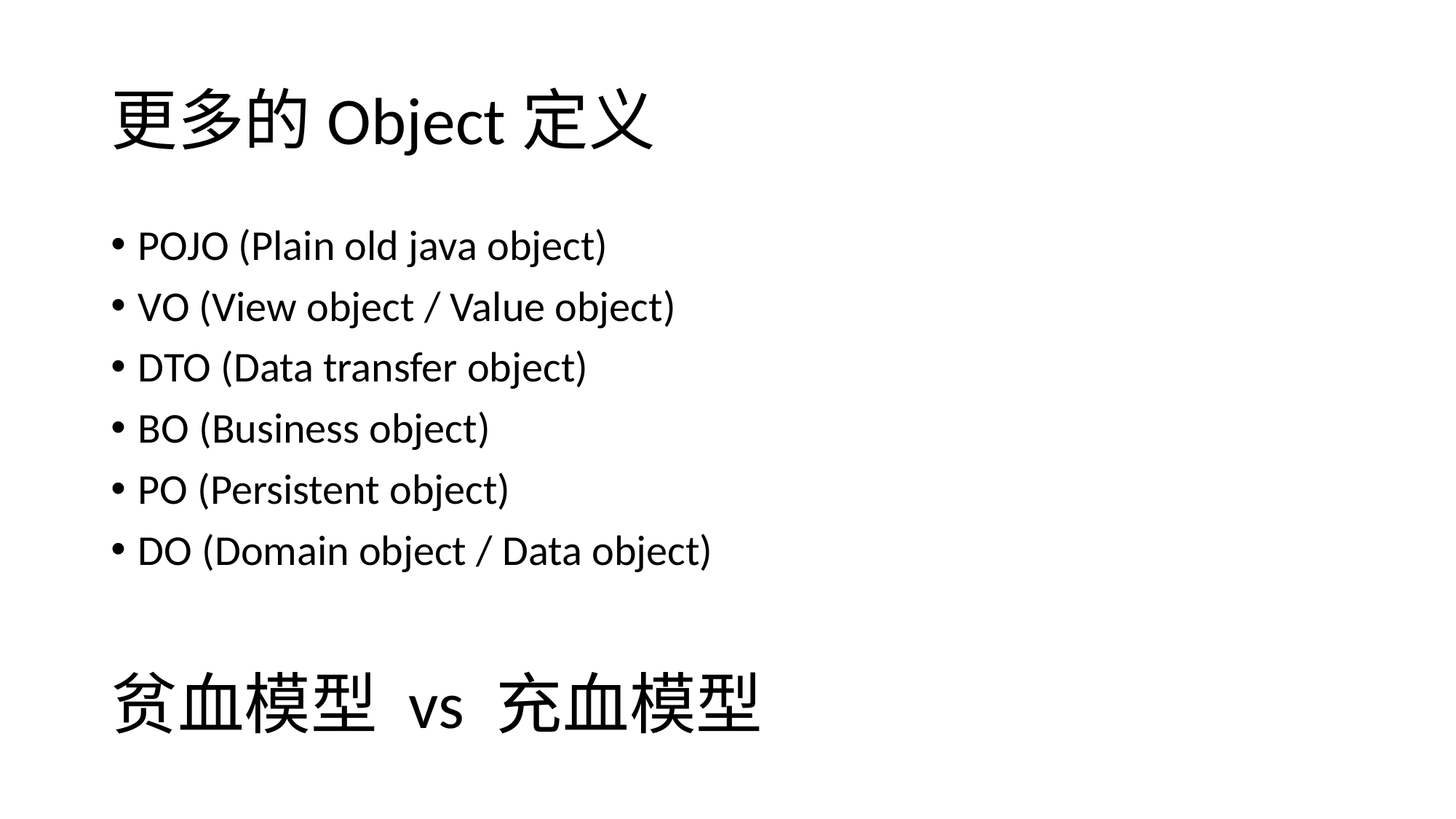

# 更多的Object定义
POJO (Plain old java object)
VO (View object / Value object)
DTO (Data transfer object)
BO (Business object)
PO (Persistent object)
DO (Domain object / Data object)
贫血模型 vs 充血模型